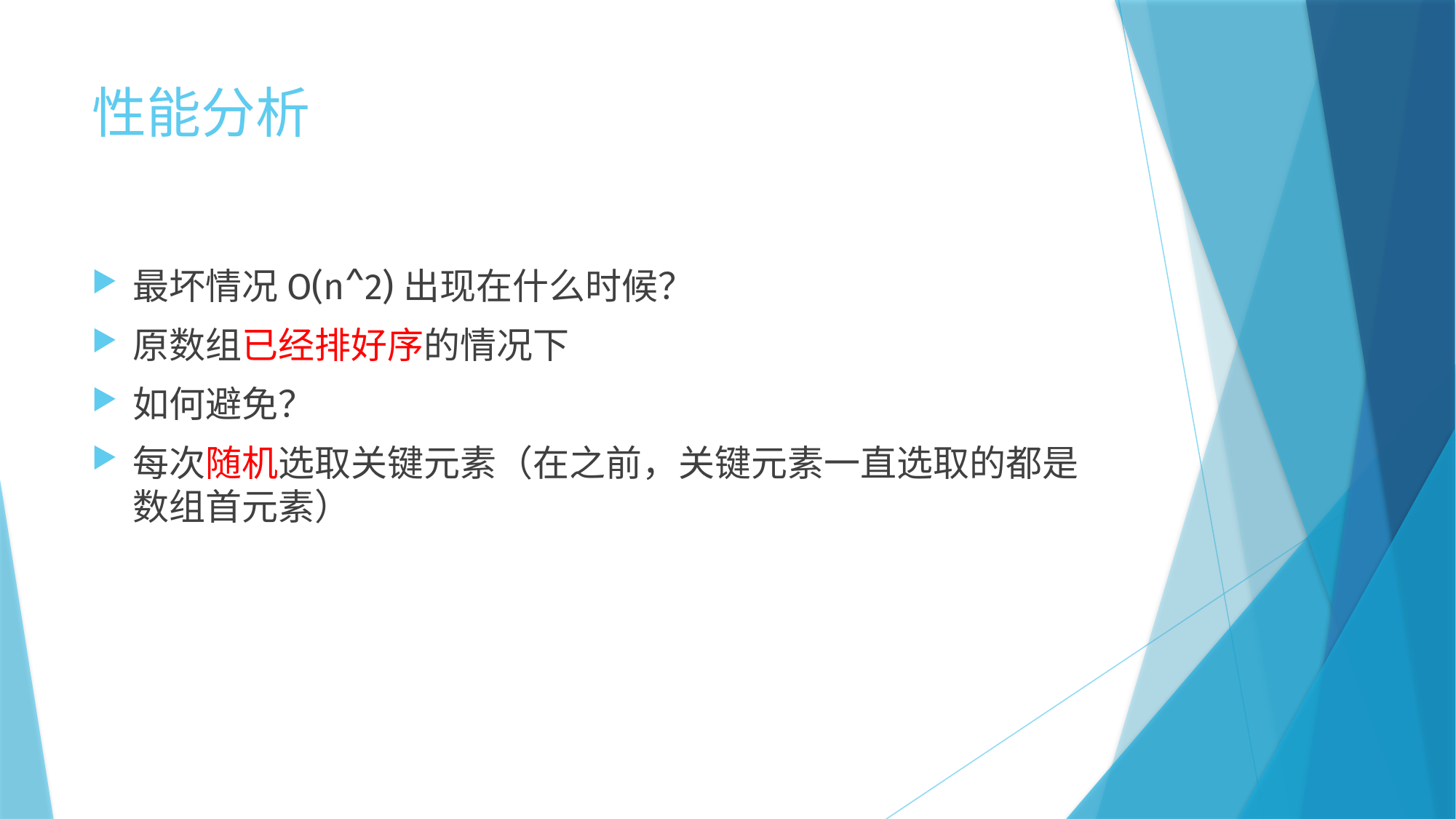

# 性能分析
最坏情况O(n^2)出现在什么时候？
原数组已经排好序的情况下
如何避免？
每次随机选取关键元素（在之前，关键元素一直选取的都是数组首元素）